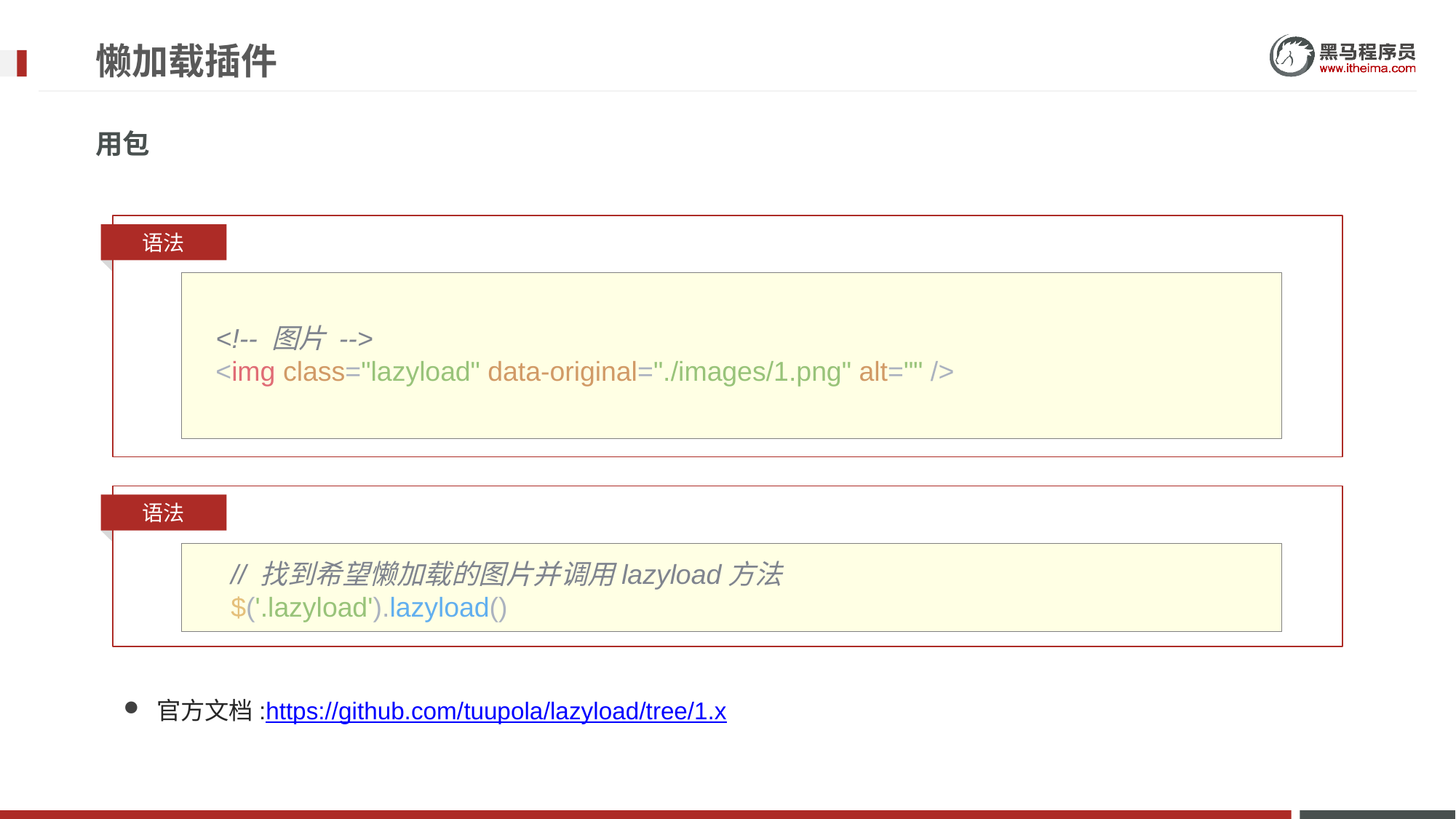

# 懒加载插件
用包

语法

    <!-- 图片 -->
    <img class="lazyload" data-original="./images/1.png" alt="" />

语法

      // 找到希望懒加载的图片并调用lazyload方法
      $('.lazyload').lazyload()
官方文档:https://github.com/tuupola/lazyload/tree/1.x